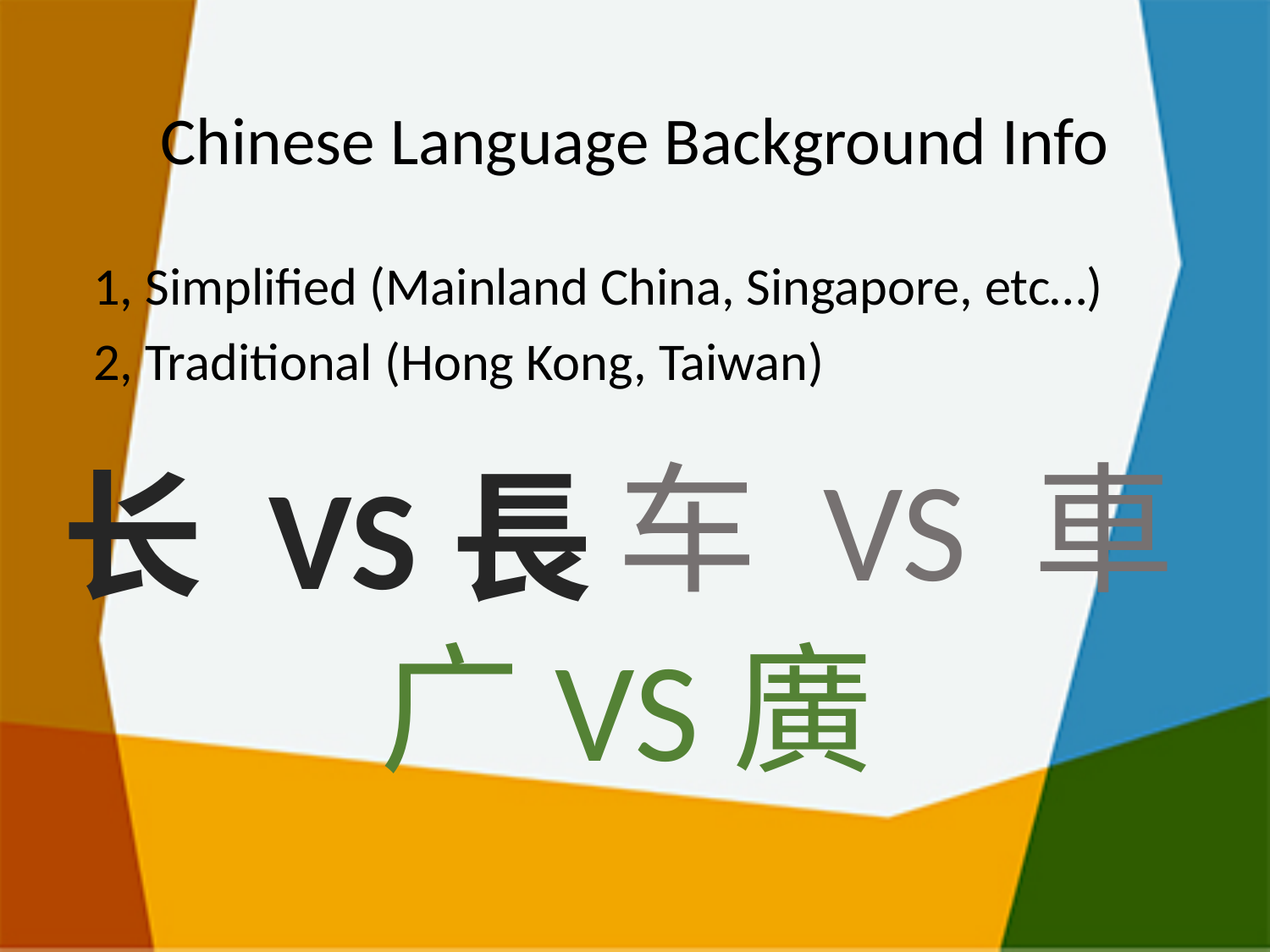

# Chinese Language Background Info
1, Simplified (Mainland China, Singapore, etc…)
2, Traditional (Hong Kong, Taiwan)

车 VS 車
长 VS長
广VS廣